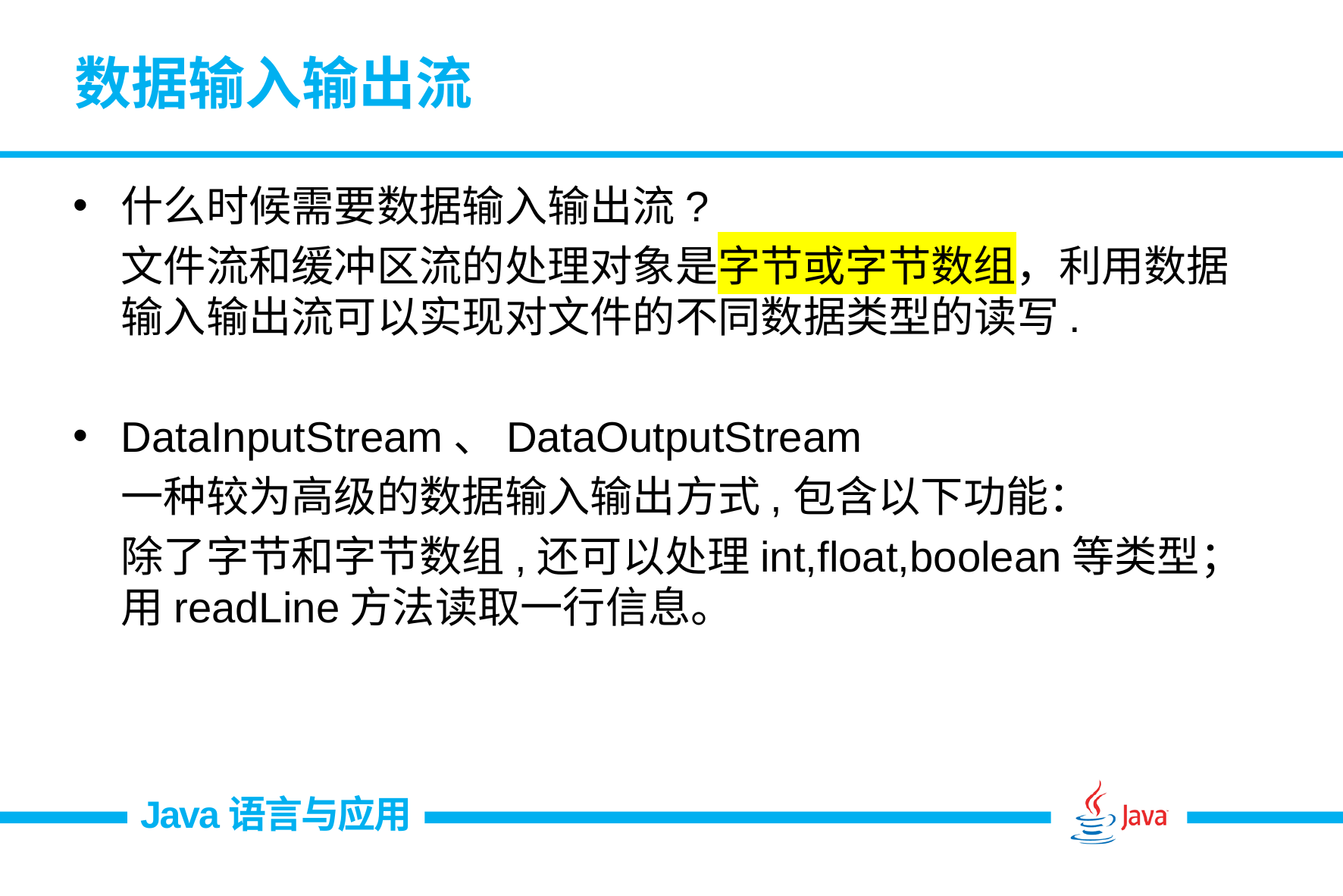

# 数据输入输出流
什么时候需要数据输入输出流?
	文件流和缓冲区流的处理对象是字节或字节数组，利用数据输入输出流可以实现对文件的不同数据类型的读写.

DataInputStream、DataOutputStream
	一种较为高级的数据输入输出方式,包含以下功能：
	除了字节和字节数组,还可以处理int,float,boolean等类型；用readLine方法读取一行信息。
5